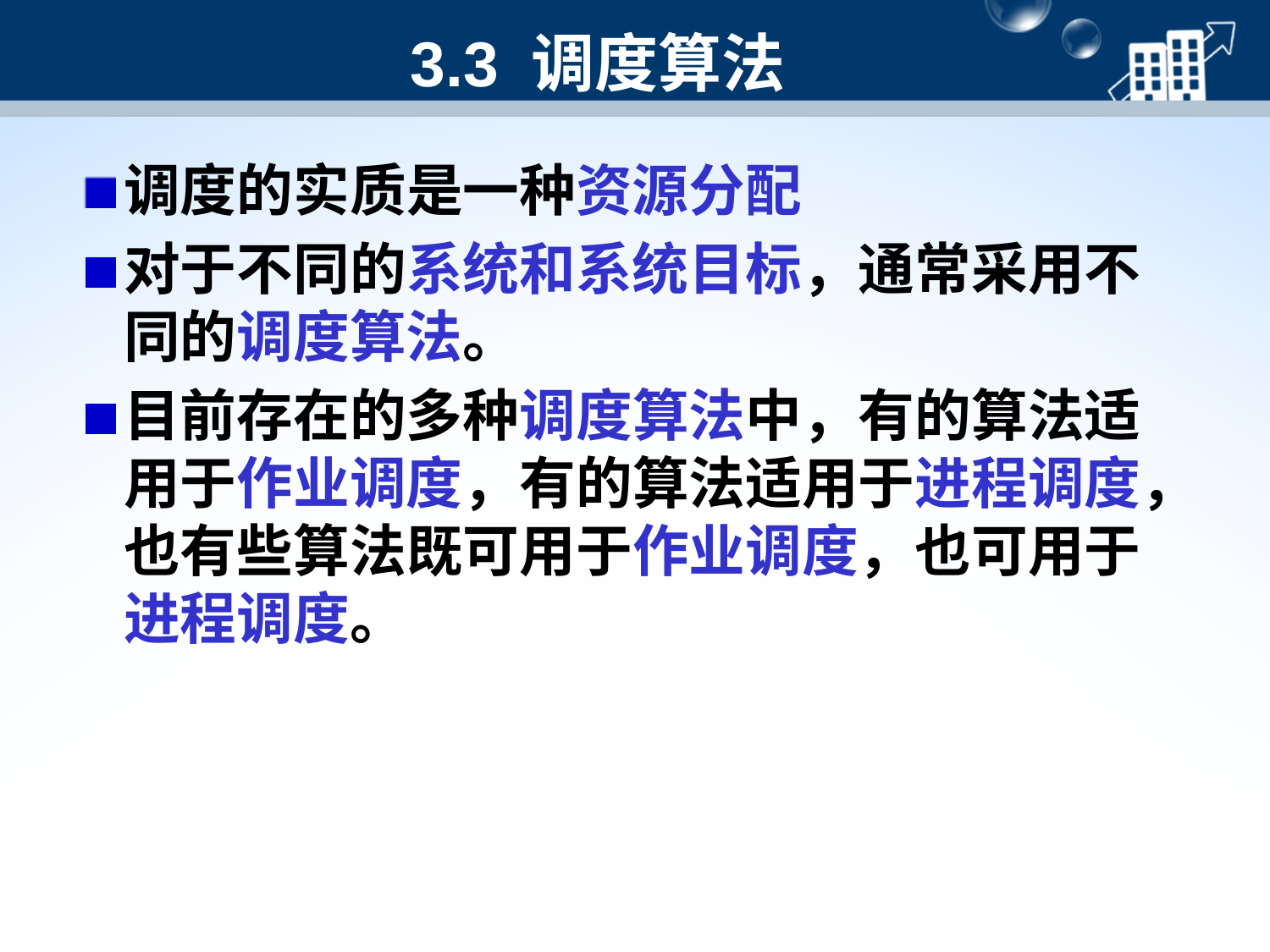

# 3.3 调度算法
调度的实质是一种资源分配
对于不同的系统和系统目标，通常采用不同的调度算法。
目前存在的多种调度算法中，有的算法适用于作业调度，有的算法适用于进程调度，也有些算法既可用于作业调度，也可用于进程调度。